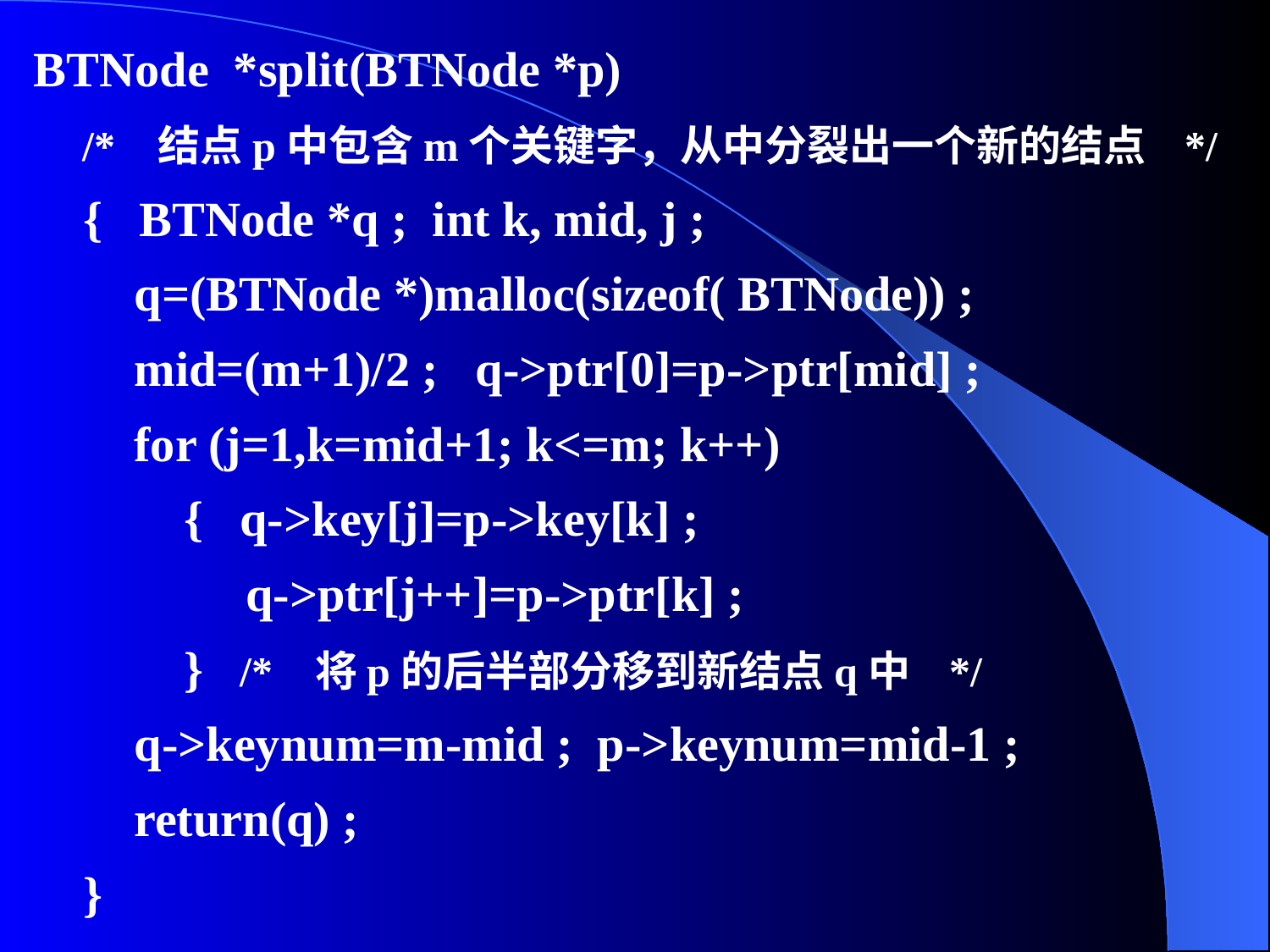

BTNode  *split(BTNode *p)
    /*   结点p中包含m个关键字，从中分裂出一个新的结点   */
{   BTNode *q ;  int k, mid, j ;
q=(BTNode *)malloc(sizeof( BTNode)) ;
mid=(m+1)/2 ;   q->ptr[0]=p->ptr[mid] ;
for (j=1,k=mid+1; k<=m; k++)
{   q->key[j]=p->key[k] ;
 q->ptr[j++]=p->ptr[k] ;
}   /*   将p的后半部分移到新结点q中   */
q->keynum=m-mid ;  p->keynum=mid-1 ;
return(q) ;
}